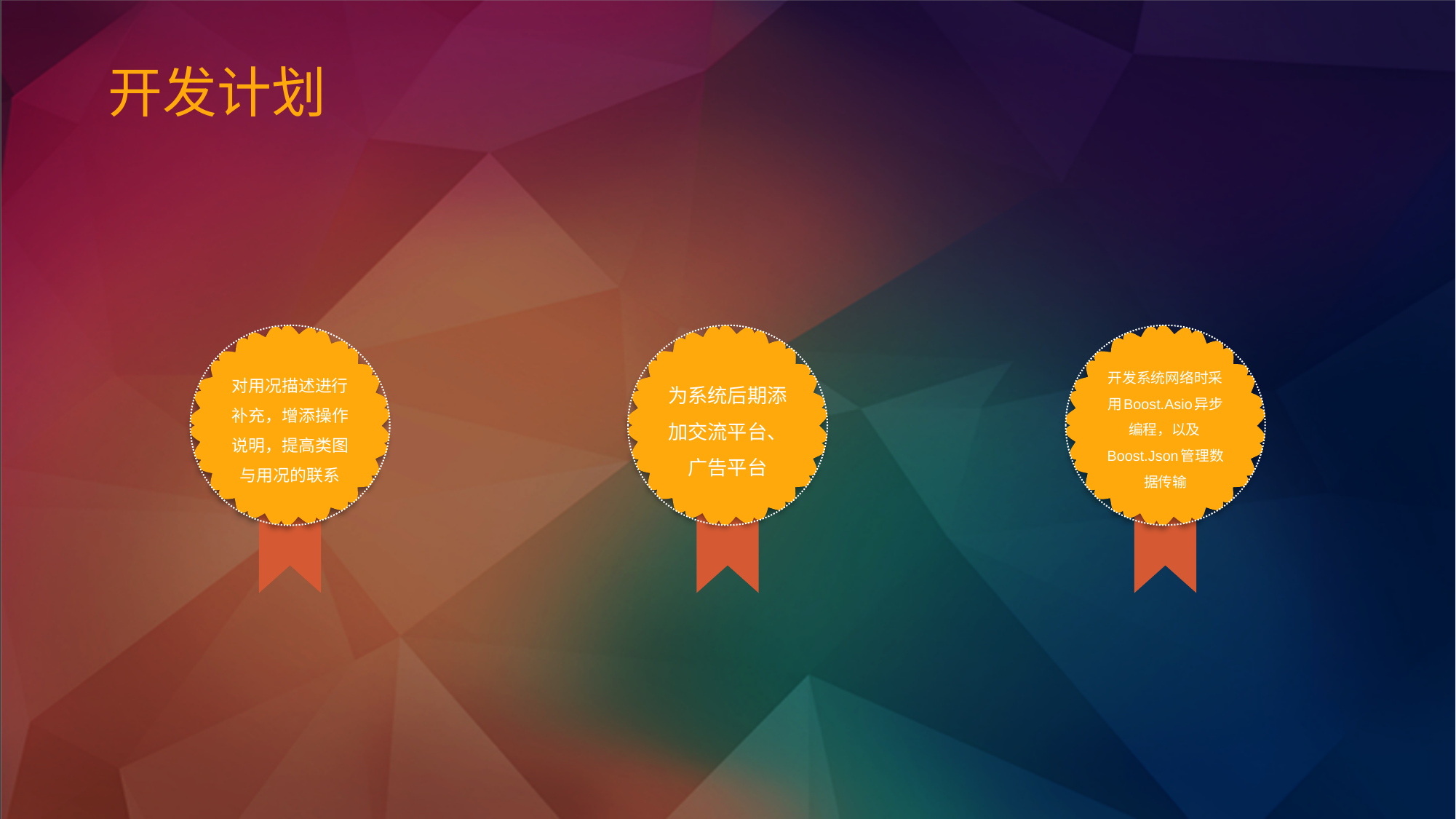

开发计划

为系统后期添加交流平台、广告平台

对用况描述进行补充，增添操作说明，提高类图与用况的联系

开发系统网络时采用Boost.Asio异步编程，以及Boost.Json管理数据传输